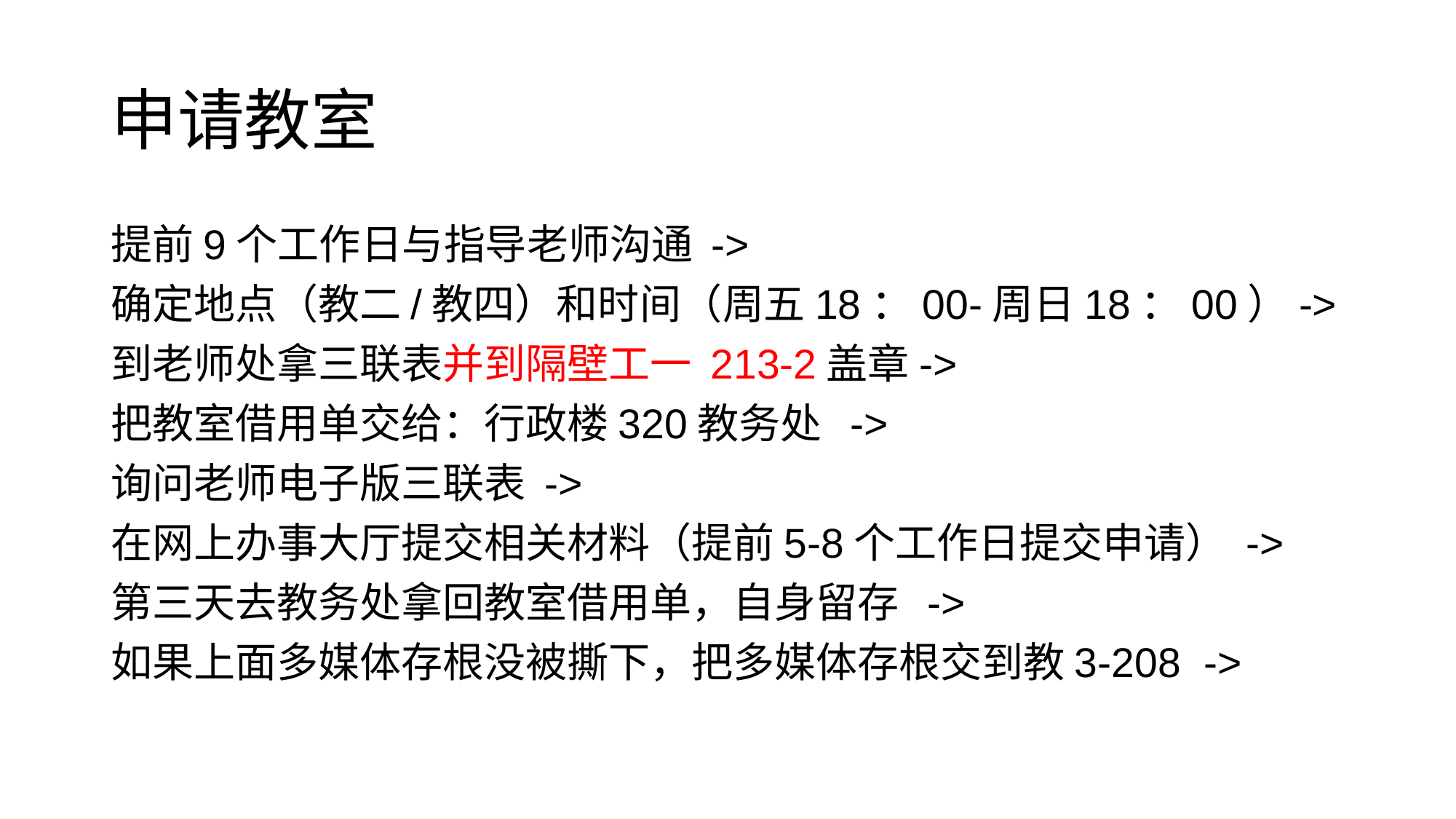

# 申请教室
提前9个工作日与指导老师沟通 ->
确定地点（教二/教四）和时间（周五18：00-周日18：00）->
到老师处拿三联表并到隔壁工一 213-2盖章->
把教室借用单交给：行政楼320教务处  ->
询问老师电子版三联表 ->
在网上办事大厅提交相关材料（提前5-8个工作日提交申请） ->
第三天去教务处拿回教室借用单，自身留存  ->
如果上面多媒体存根没被撕下，把多媒体存根交到教3-208  ->